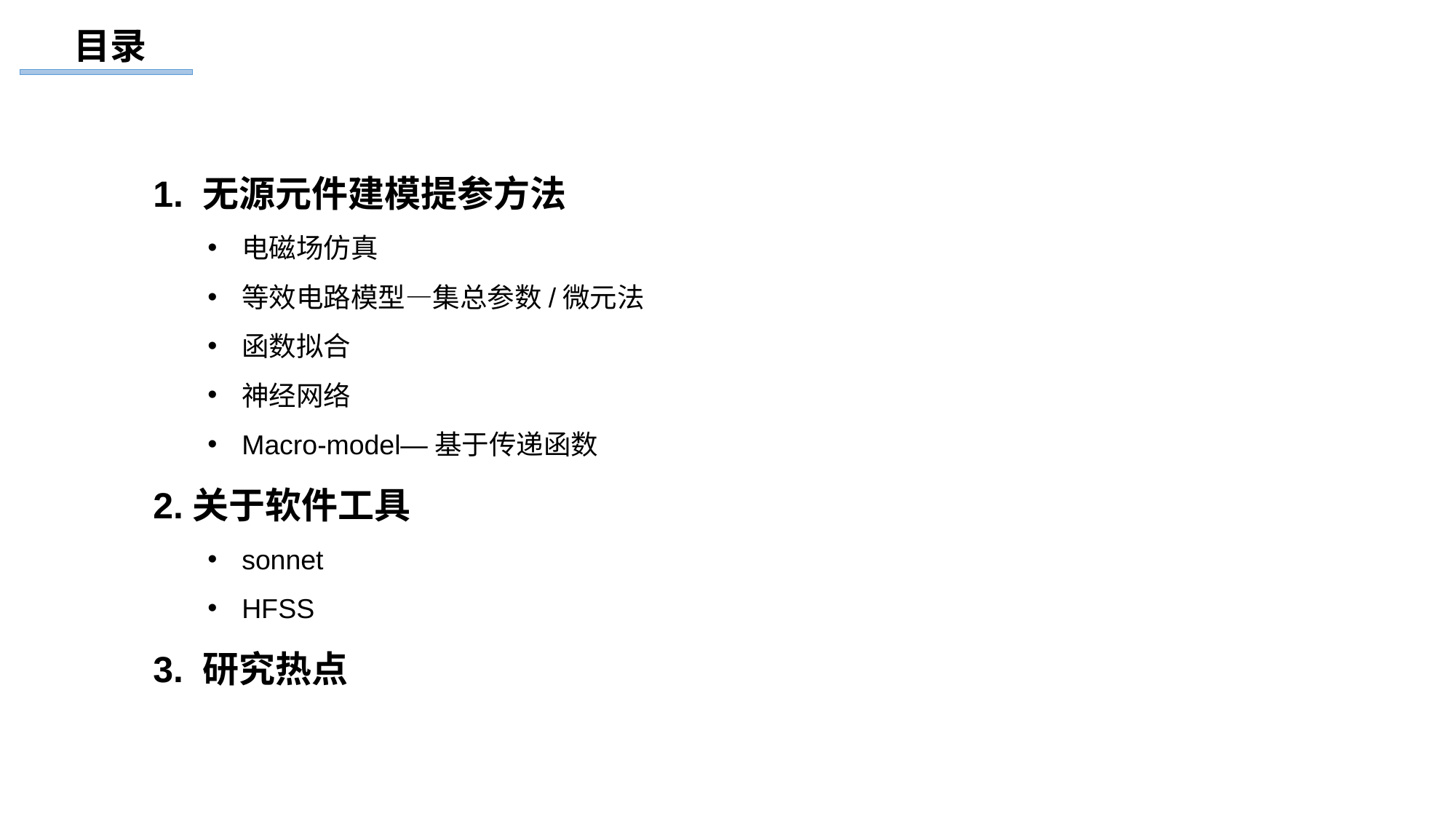

目录

1. 无源元件建模提参方法
电磁场仿真
等效电路模型—集总参数/微元法
函数拟合
神经网络
Macro-model—基于传递函数
2.关于软件工具
sonnet
HFSS
3. 研究热点